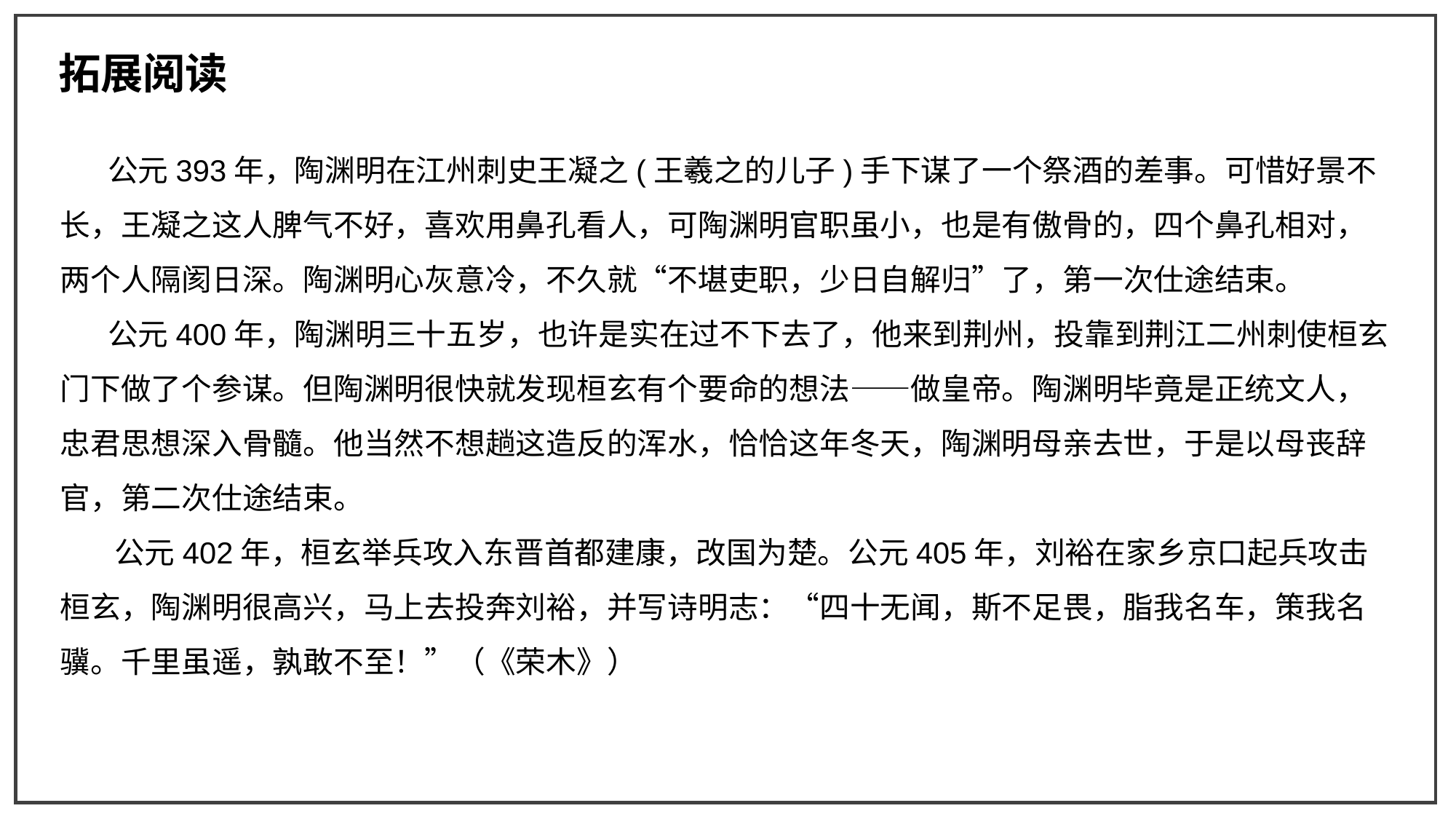

拓展阅读
      公元393年，陶渊明在江州刺史王凝之(王羲之的儿子)手下谋了一个祭酒的差事。可惜好景不长，王凝之这人脾气不好，喜欢用鼻孔看人，可陶渊明官职虽小，也是有傲骨的，四个鼻孔相对，两个人隔阂日深。陶渊明心灰意冷，不久就“不堪吏职，少日自解归”了，第一次仕途结束。
      公元400年，陶渊明三十五岁，也许是实在过不下去了，他来到荆州，投靠到荆江二州刺使桓玄门下做了个参谋。但陶渊明很快就发现桓玄有个要命的想法——做皇帝。陶渊明毕竟是正统文人，忠君思想深入骨髓。他当然不想趟这造反的浑水，恰恰这年冬天，陶渊明母亲去世，于是以母丧辞官，第二次仕途结束。
       公元402年，桓玄举兵攻入东晋首都建康，改国为楚。公元405年，刘裕在家乡京口起兵攻击桓玄，陶渊明很高兴，马上去投奔刘裕，并写诗明志：“四十无闻，斯不足畏，脂我名车，策我名骥。千里虽遥，孰敢不至！”（《荣木》）